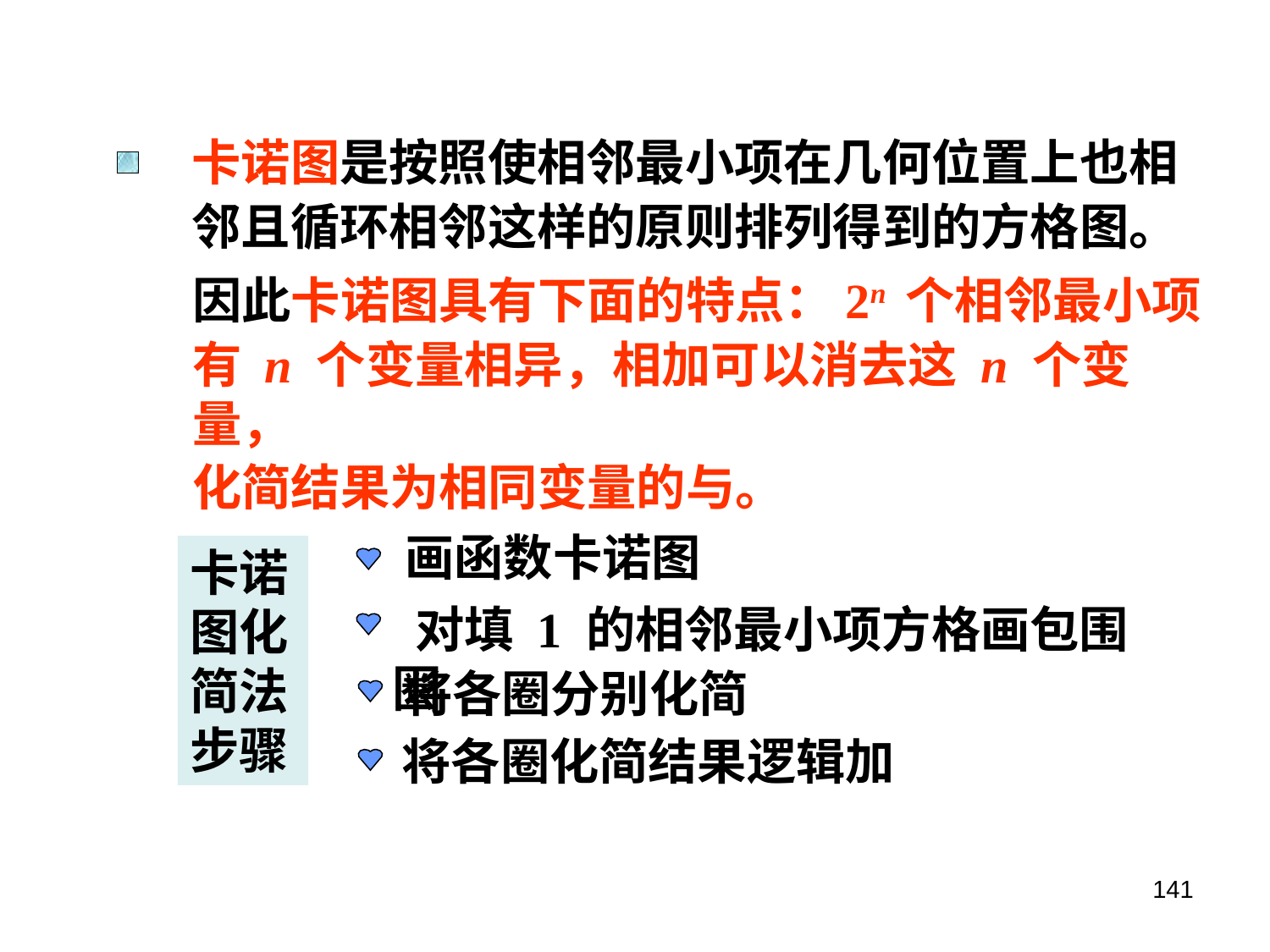

卡诺图是按照使相邻最小项在几何位置上也相
邻且循环相邻这样的原则排列得到的方格图。

因此卡诺图具有下面的特点：2n 个相邻最小项
有 n 个变量相异，相加可以消去这 n 个变量，
化简结果为相同变量的与。
画函数卡诺图
卡诺图化简法步骤

 对填 1 的相邻最小项方格画包围圈

将各圈分别化简

将各圈化简结果逻辑加

141